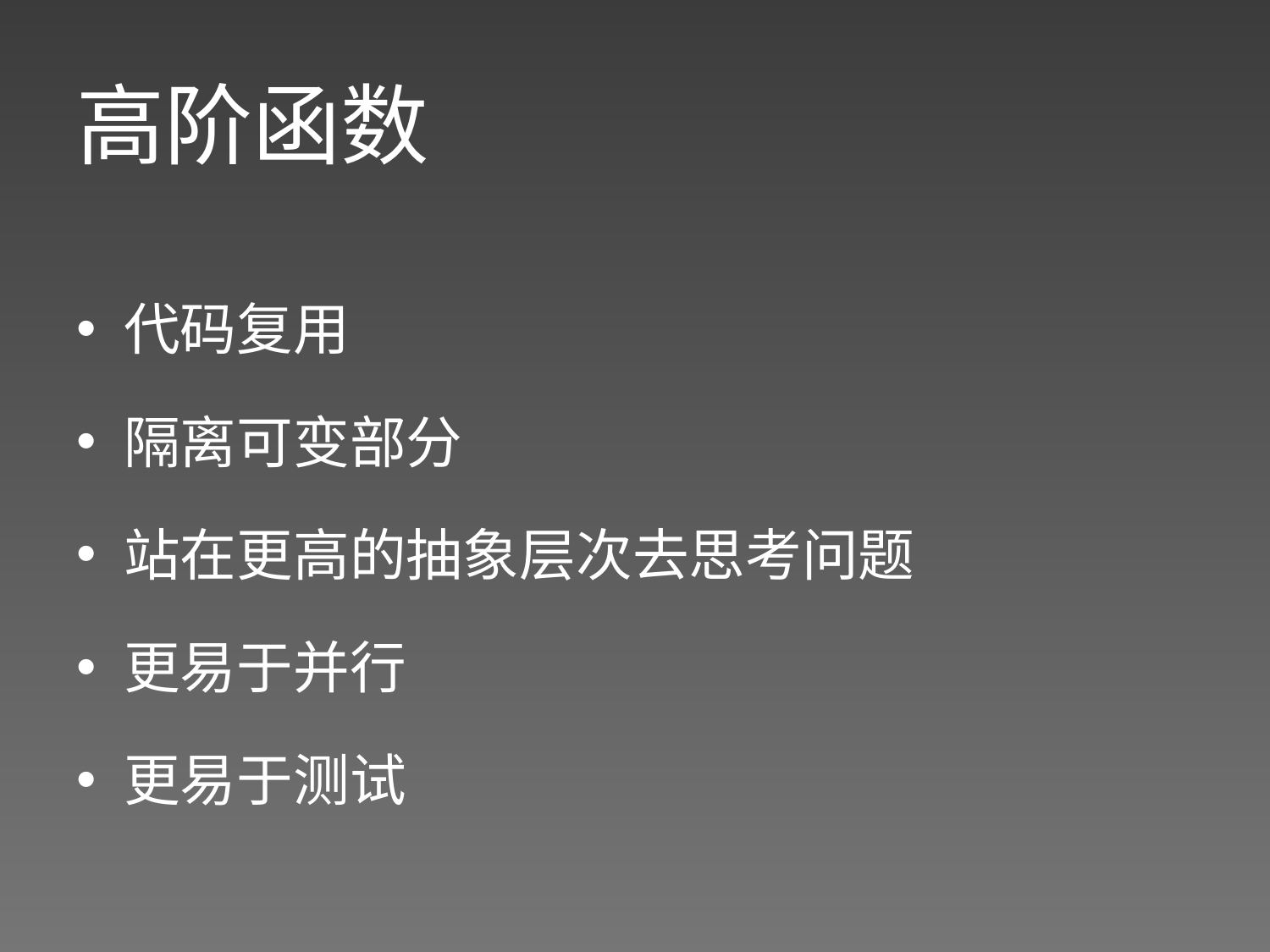

# 高阶函数
代码复用
隔离可变部分
站在更高的抽象层次去思考问题
更易于并行
更易于测试